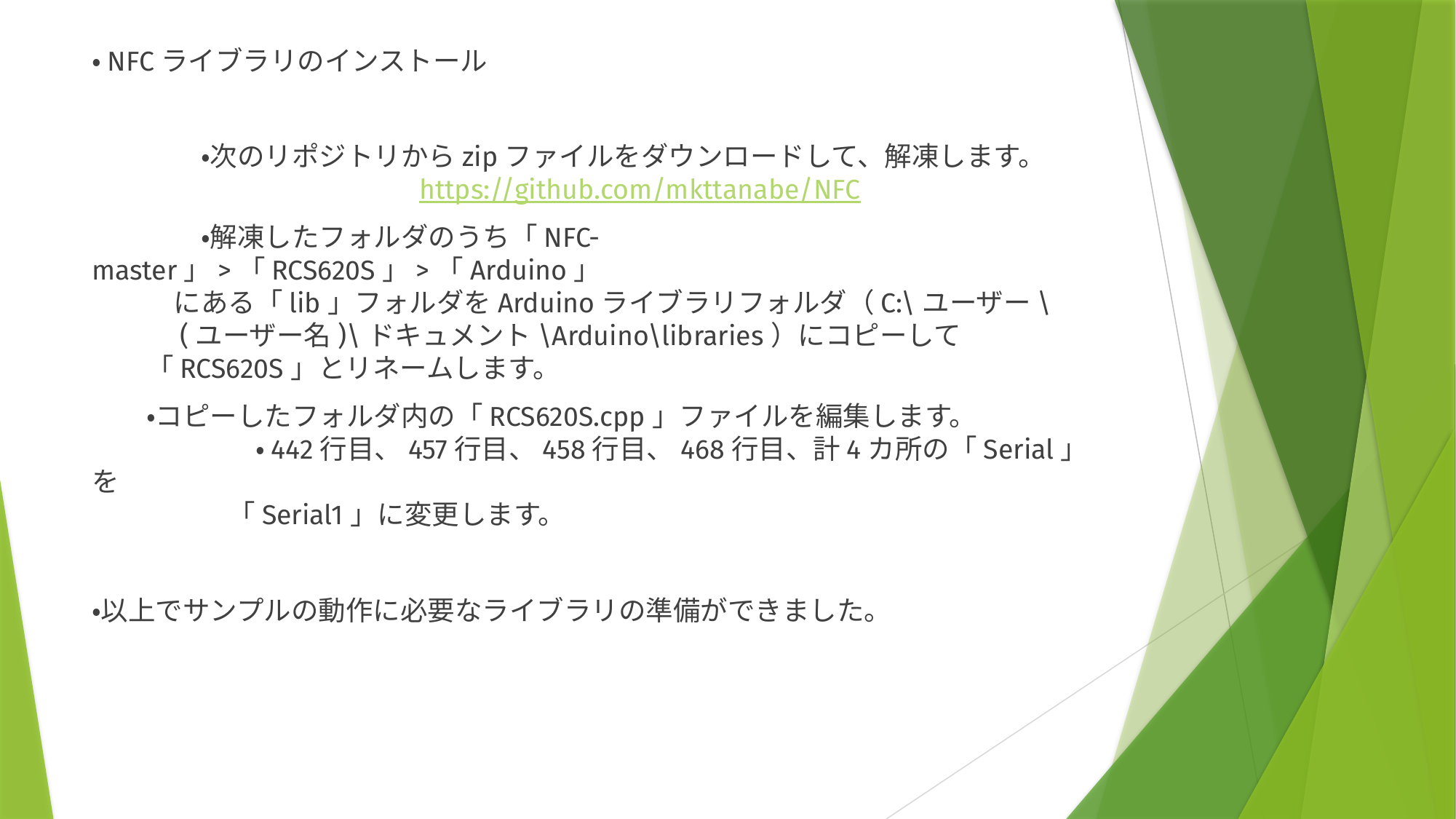

・NFCライブラリのインストール

	・次のリポジトリからzipファイルをダウンロードして、解凍します。				https://github.com/mkttanabe/NFC
	・解凍したフォルダのうち「NFC-master」>「RCS620S」>「Arduino」
　　　にある「lib」フォルダをArduinoライブラリフォルダ（C:\ユーザー\
　　　(ユーザー名)\ドキュメント\Arduino\libraries）にコピーして
　　「RCS620S」とリネームします。
　　・コピーしたフォルダ内の「RCS620S.cpp」ファイルを編集します。
	　　・442行目、457行目、458行目、468行目、計4カ所の「Serial」を
　　　　　「Serial1」に変更します。

・以上でサンプルの動作に必要なライブラリの準備ができました。